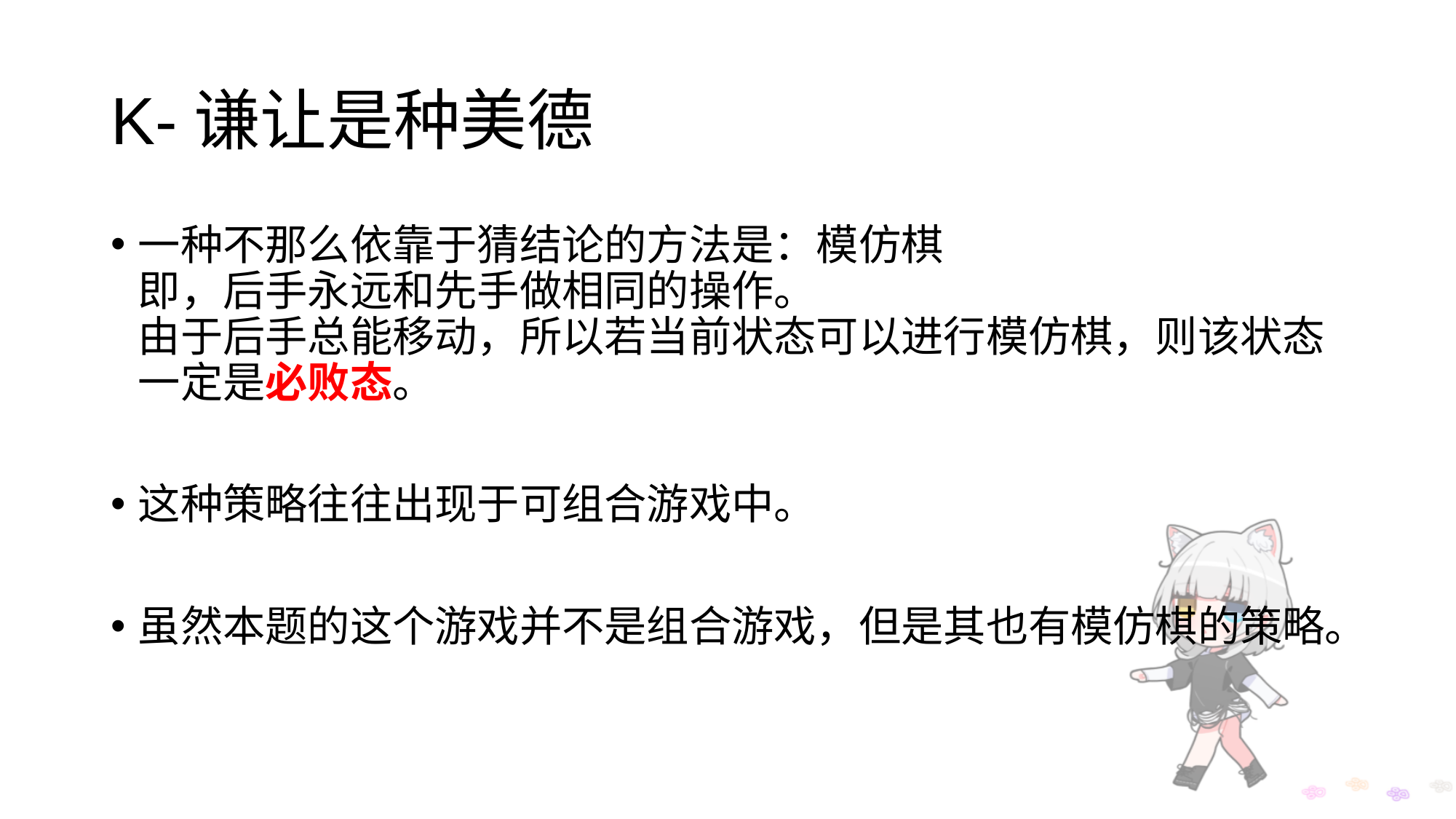

# K-谦让是种美德
一种不那么依靠于猜结论的方法是：模仿棋
即，后手永远和先手做相同的操作。
由于后手总能移动，所以若当前状态可以进行模仿棋，则该状态一定是必败态。

这种策略往往出现于可组合游戏中。

虽然本题的这个游戏并不是组合游戏，但是其也有模仿棋的策略。